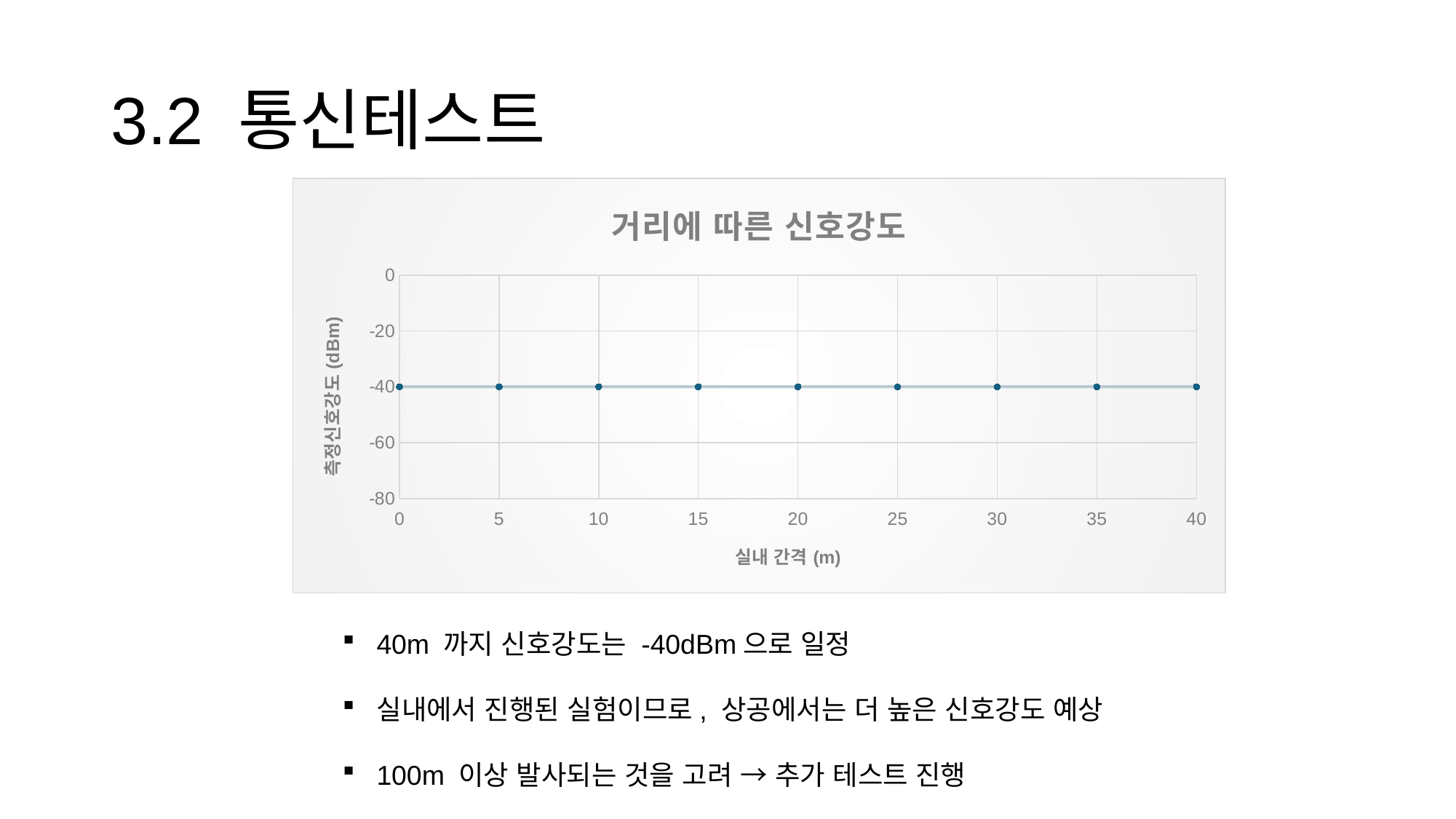

# 3.2 통신테스트

### Chart: 거리에 따른 신호강도

| Category |  |
|---|---|
40m 까지 신호강도는 -40dBm으로 일정

실내에서 진행된 실험이므로, 상공에서는 더 높은 신호강도 예상

100m 이상 발사되는 것을 고려 → 추가 테스트 진행